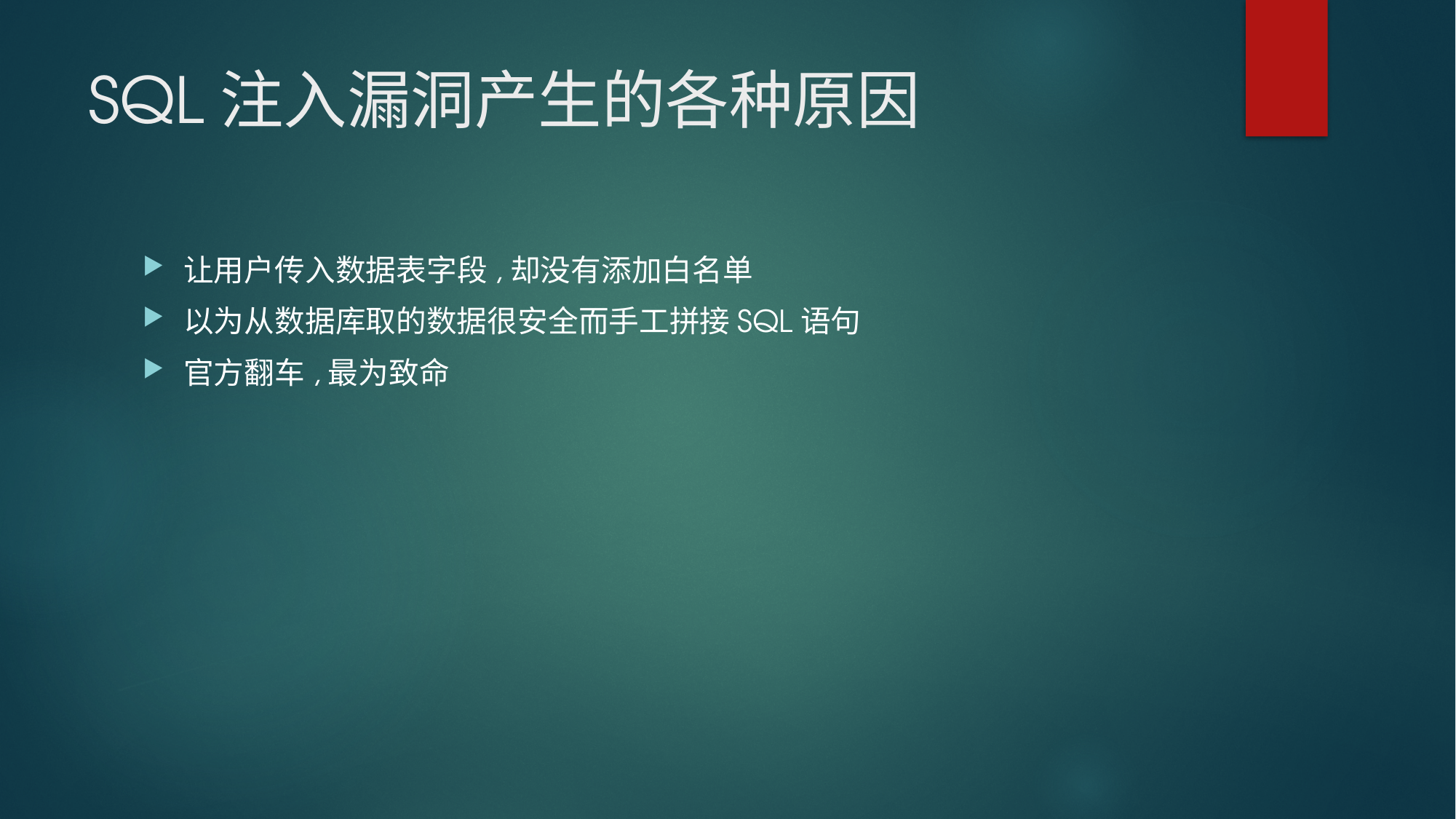

# SQL注入漏洞产生的各种原因
让用户传入数据表字段,却没有添加白名单
以为从数据库取的数据很安全而手工拼接SQL语句
官方翻车,最为致命